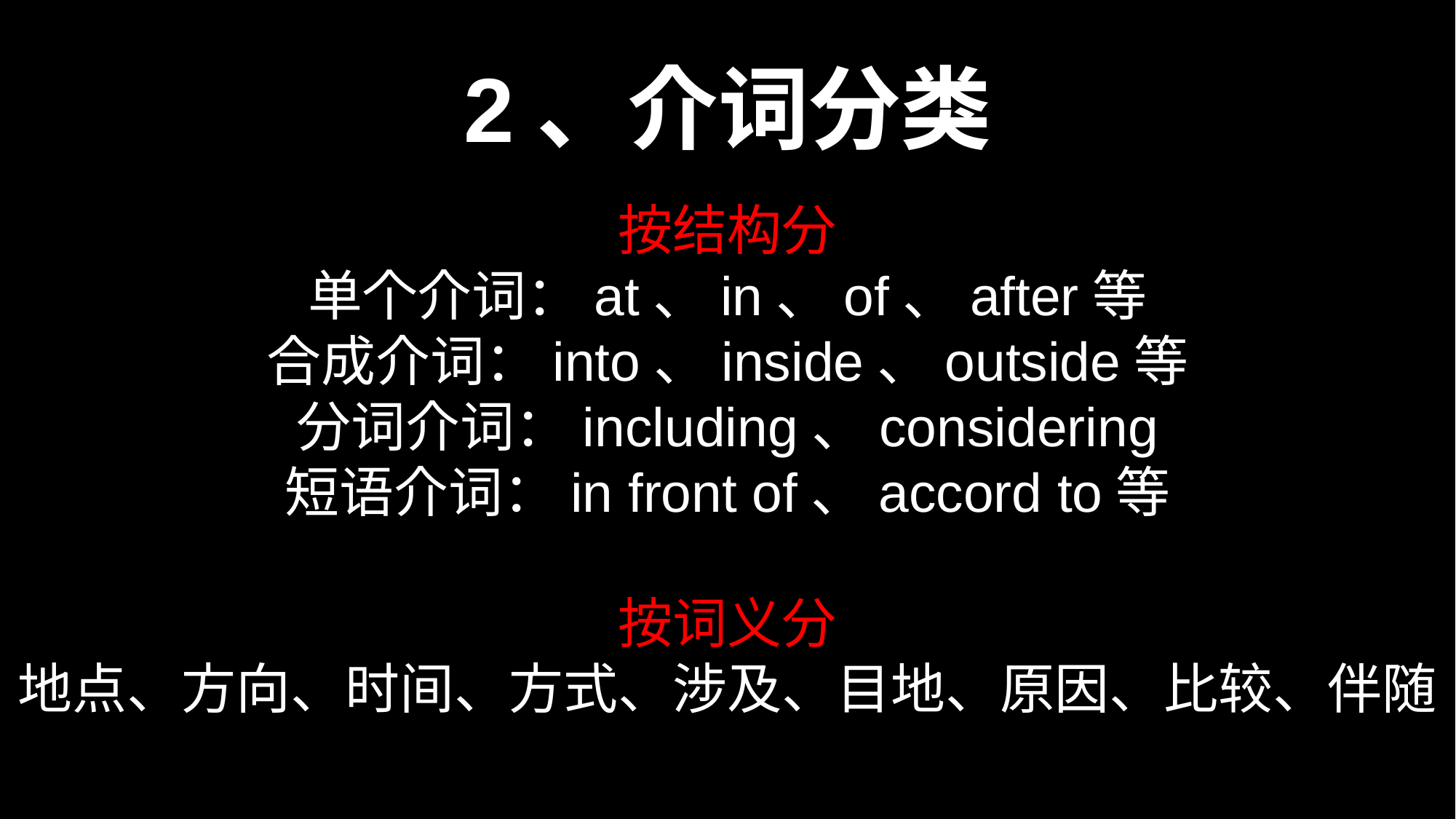

2、介词分类
按结构分
单个介词：at、in、of、after等
合成介词：into、inside、outside等
分词介词：including、considering
短语介词：in front of、accord to等

按词义分
地点、方向、时间、方式、涉及、目地、原因、比较、伴随